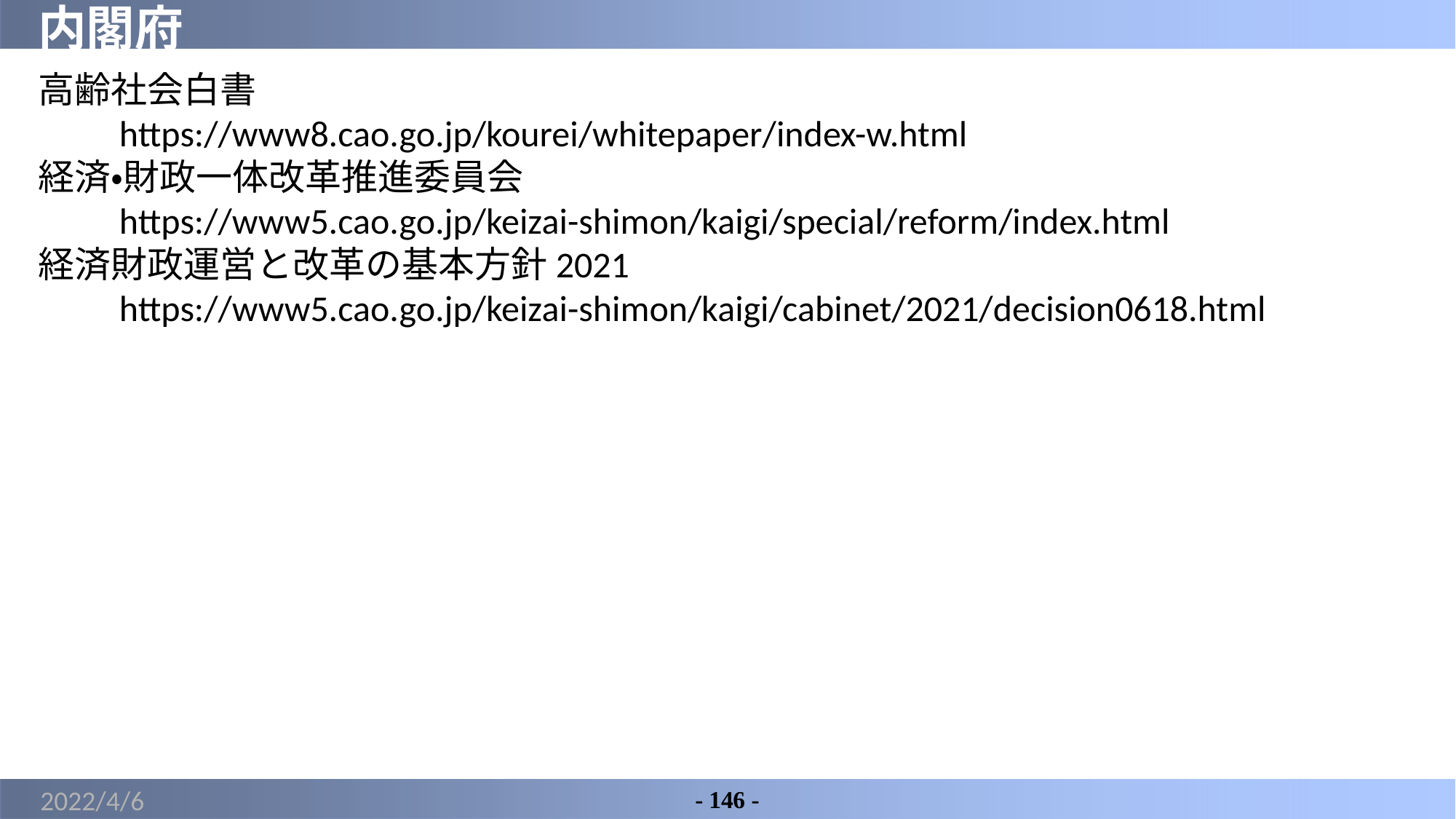

# 内閣府
高齢社会白書
　　https://www8.cao.go.jp/kourei/whitepaper/index-w.html
経済・財政一体改革推進委員会
　　https://www5.cao.go.jp/keizai-shimon/kaigi/special/reform/index.html
経済財政運営と改革の基本方針2021
　　https://www5.cao.go.jp/keizai-shimon/kaigi/cabinet/2021/decision0618.html
2022/4/6
- 146 -